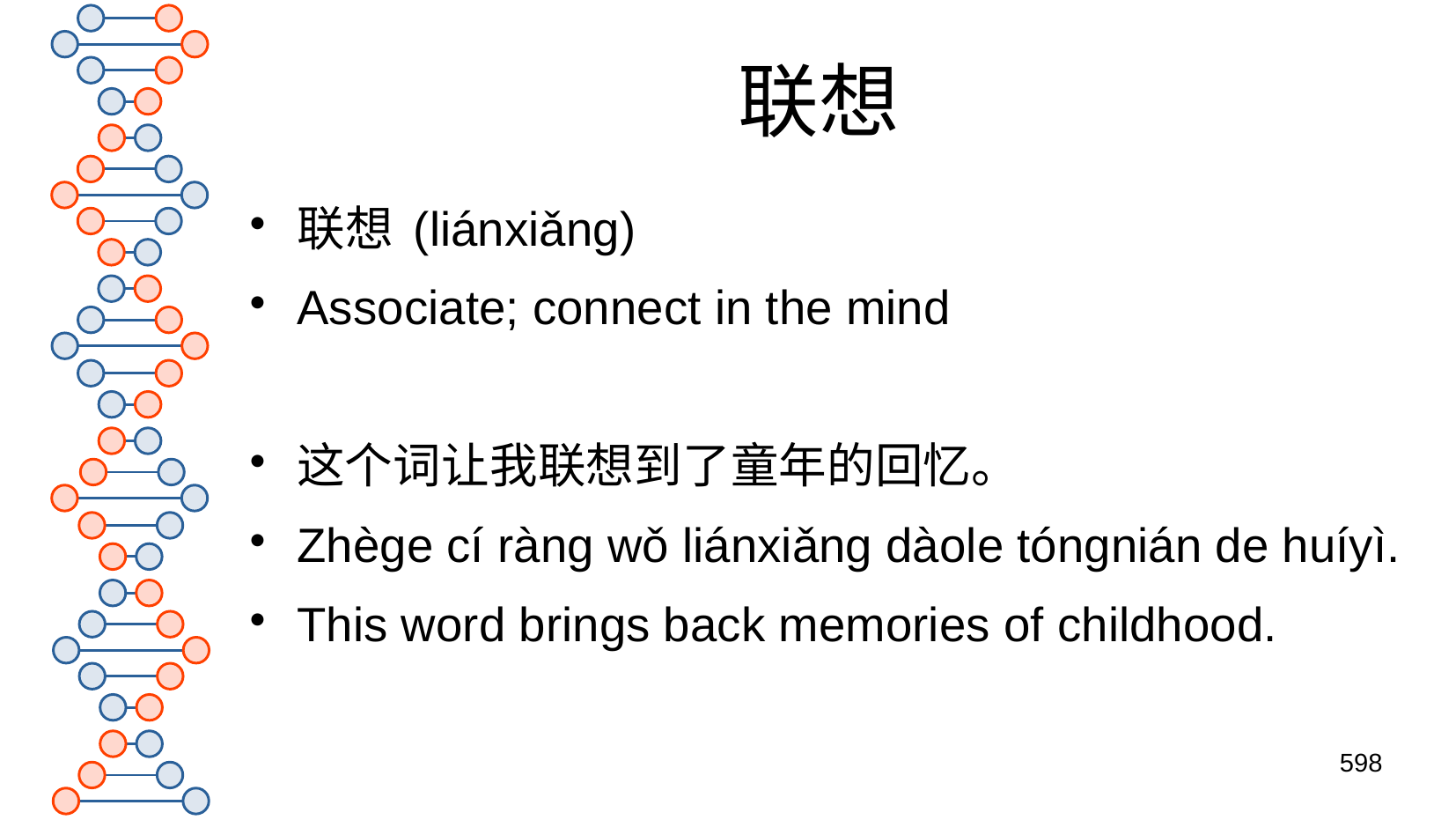

# 联想
联想 (liánxiǎng)
Associate; connect in the mind

这个词让我联想到了童年的回忆。
Zhège cí ràng wǒ liánxiǎng dàole tóngnián de huíyì.
This word brings back memories of childhood.
598